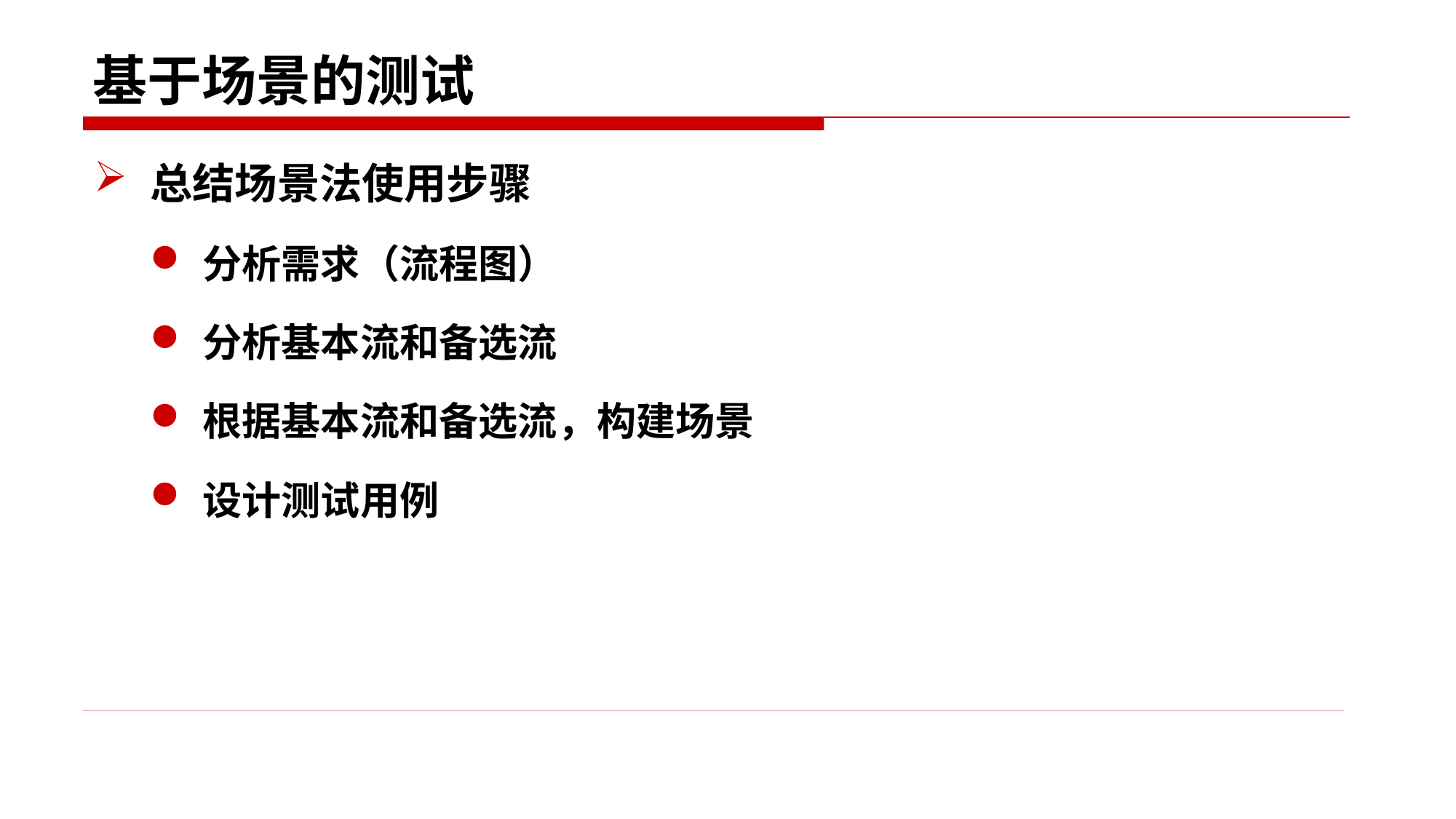

# 基于场景的测试
总结场景法使用步骤
分析需求（流程图）
分析基本流和备选流
根据基本流和备选流，构建场景
设计测试用例